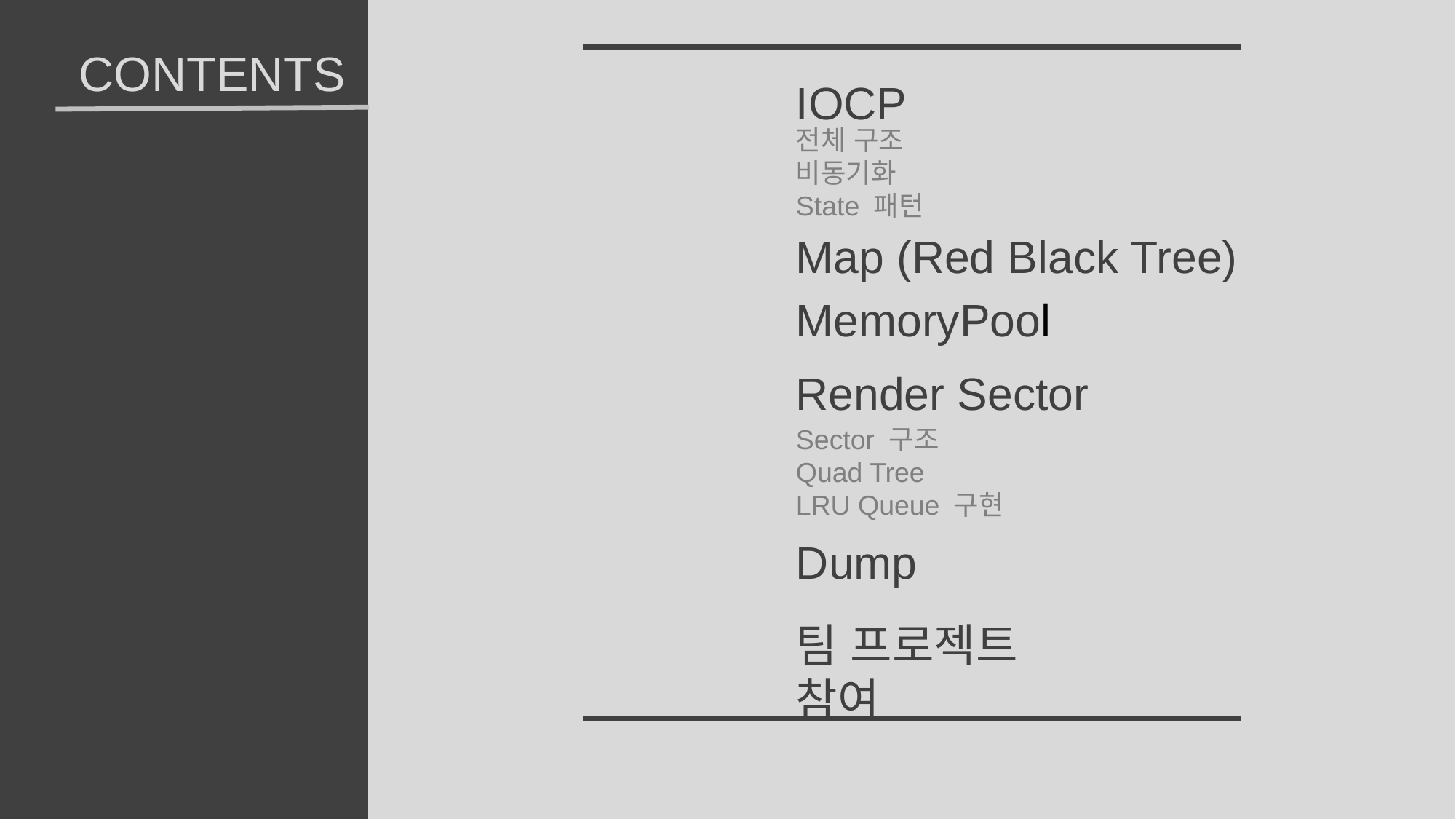

CONTENTS
IOCP
전체 구조
비동기화
State 패턴
Map (Red Black Tree)
MemoryPool
Render Sector
Sector 구조
Quad Tree
LRU Queue 구현
Dump
팀 프로젝트 참여